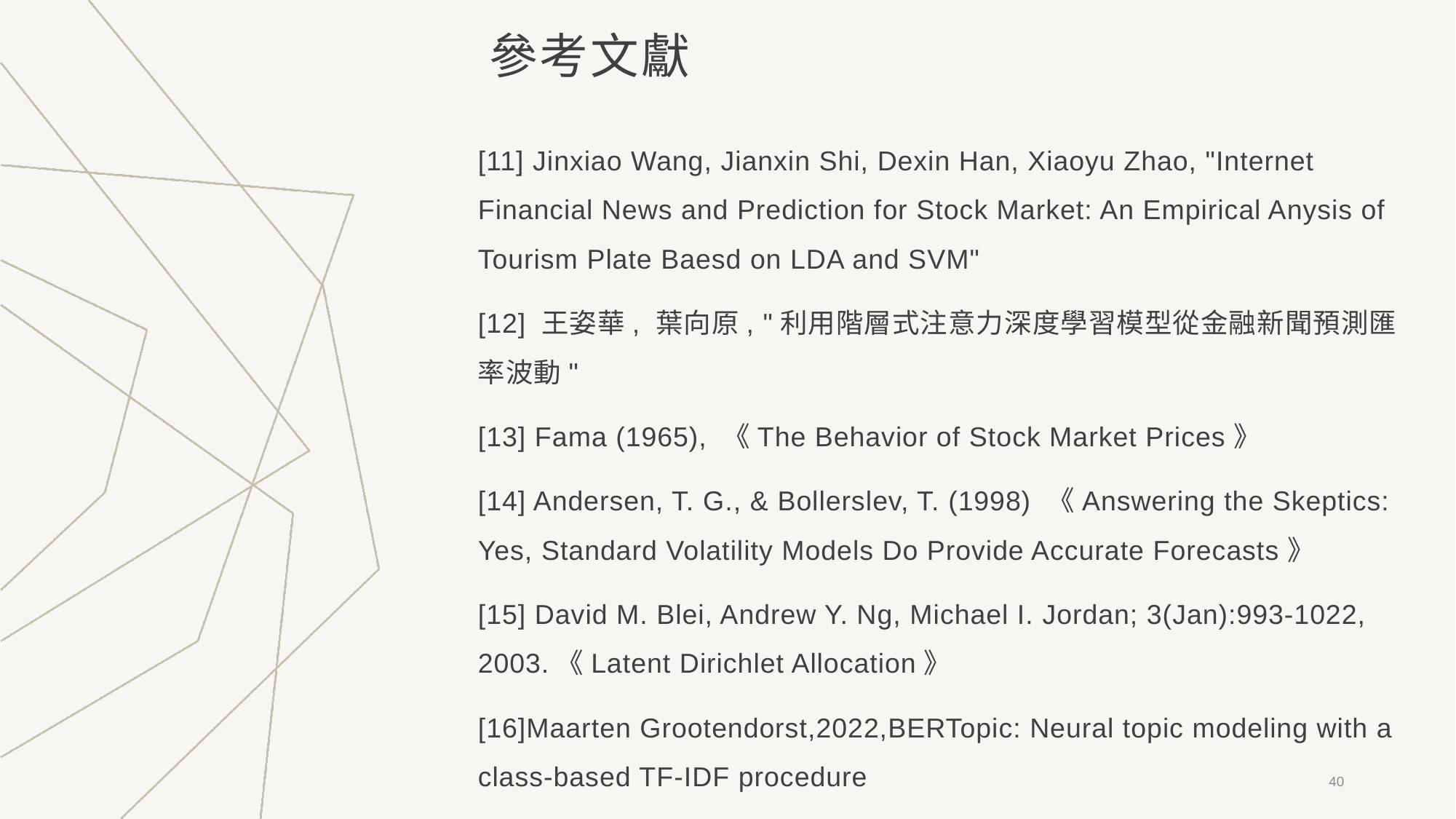

# 參考文獻
[11] Jinxiao Wang, Jianxin Shi, Dexin Han, Xiaoyu Zhao, "Internet Financial News and Prediction for Stock Market: An Empirical Anysis of Tourism Plate Baesd on LDA and SVM"
[12] 王姿華, 葉向原, "利用階層式注意力深度學習模型從金融新聞預測匯率波動"
[13] Fama (1965), 《The Behavior of Stock Market Prices》
[14] Andersen, T. G., & Bollerslev, T. (1998) 《Answering the Skeptics: Yes, Standard Volatility Models Do Provide Accurate Forecasts》
[15] David M. Blei, Andrew Y. Ng, Michael I. Jordan; 3(Jan):993-1022, 2003.《Latent Dirichlet Allocation》
[16]Maarten Grootendorst,2022,BERTopic: Neural topic modeling with a class-based TF-IDF procedure

[16] Fisher, R. A. (1922). On the Interpretation of χ² from Contingency Tables, and the Calculation of P. Journal of the Royal Statistical Society, 85(1), 87–94.
[17] Kyunghyun Cho, Bart van Merriënboer, Caglar Gulcehre, Dzmitry Bahdanau, Fethi Bougares, Holger Schwenk, Yoshua Bengio《*Learning Phrase Representations using RNN Encoder-Decoder for Statistical Machine Translation*》
[18] Hochreiter, S., & Schmidhuber, J. (1997). Long Short-Term Memory. Neural Computation, 9(8), 1735–1780.
[19]Zhang, Y., & Li, X. (2020). A Novel Stock Price Prediction Model Based on STFT-CNN-LSTM
[19] Vaswani, A., Shazeer, N., Parmar, N., Uszkoreit, J., Jones, L., Gomez, A. N., Kaiser, Ł., & Polosukhin, I. (2017). *Attention is All You Need*. Advances in Neural Information Processing Systems, 30
[20]Wang, J., Liu, W., & Li, J. (2019). Stock Market Prediction Based on STFT and CNN–LSTM Hybrid Model
[21]Kaiming He, Xiangyu Zhang, Shaoqing Ren, Jian Sun,2015,Deep Residual Learning for Image Recognition
40